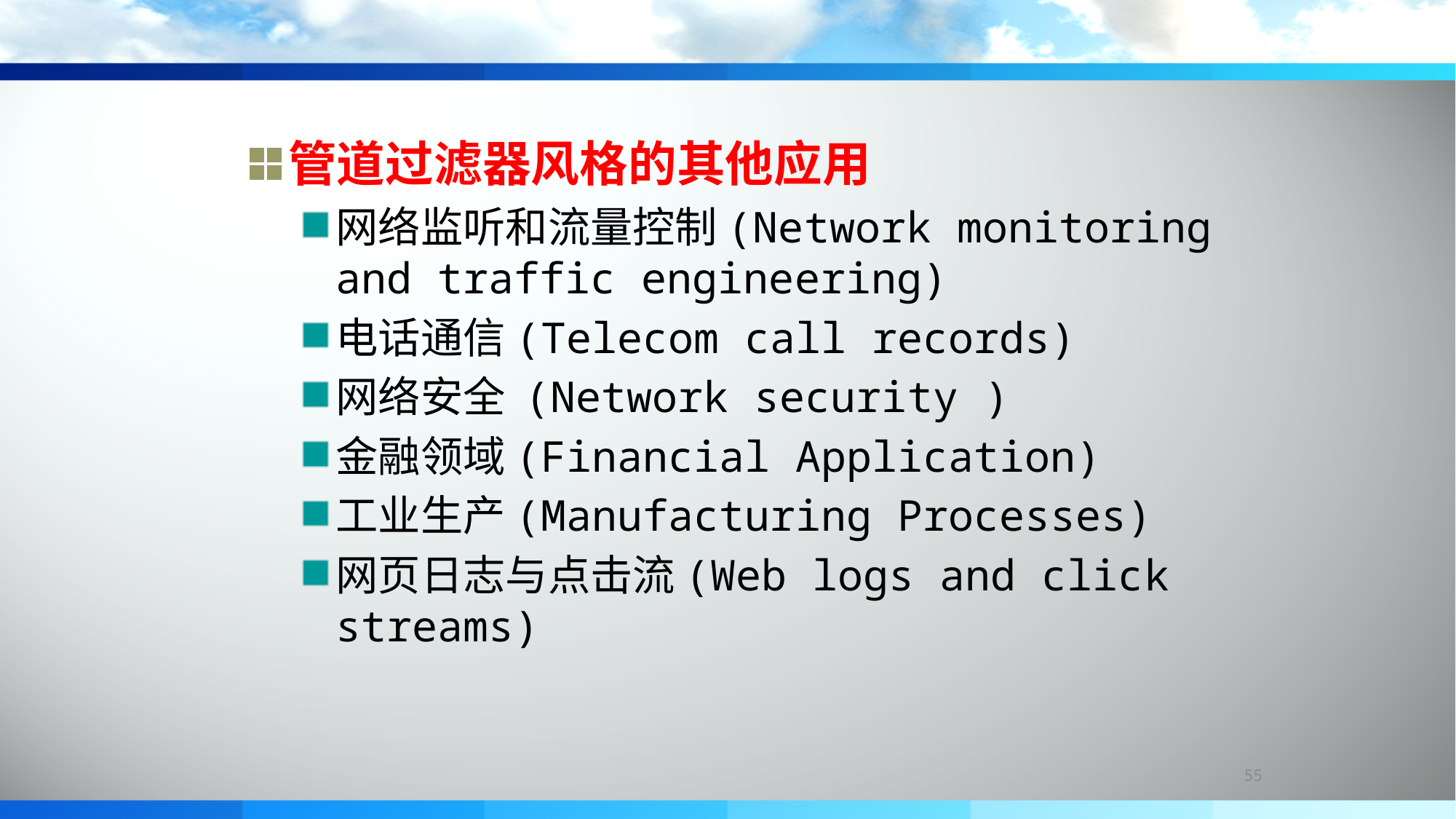

管道过滤器风格的其他应用
网络监听和流量控制(Network monitoring and traffic engineering)
电话通信(Telecom call records)
网络安全 (Network security )
金融领域(Financial Application)
工业生产(Manufacturing Processes)
网页日志与点击流(Web logs and click streams)

55